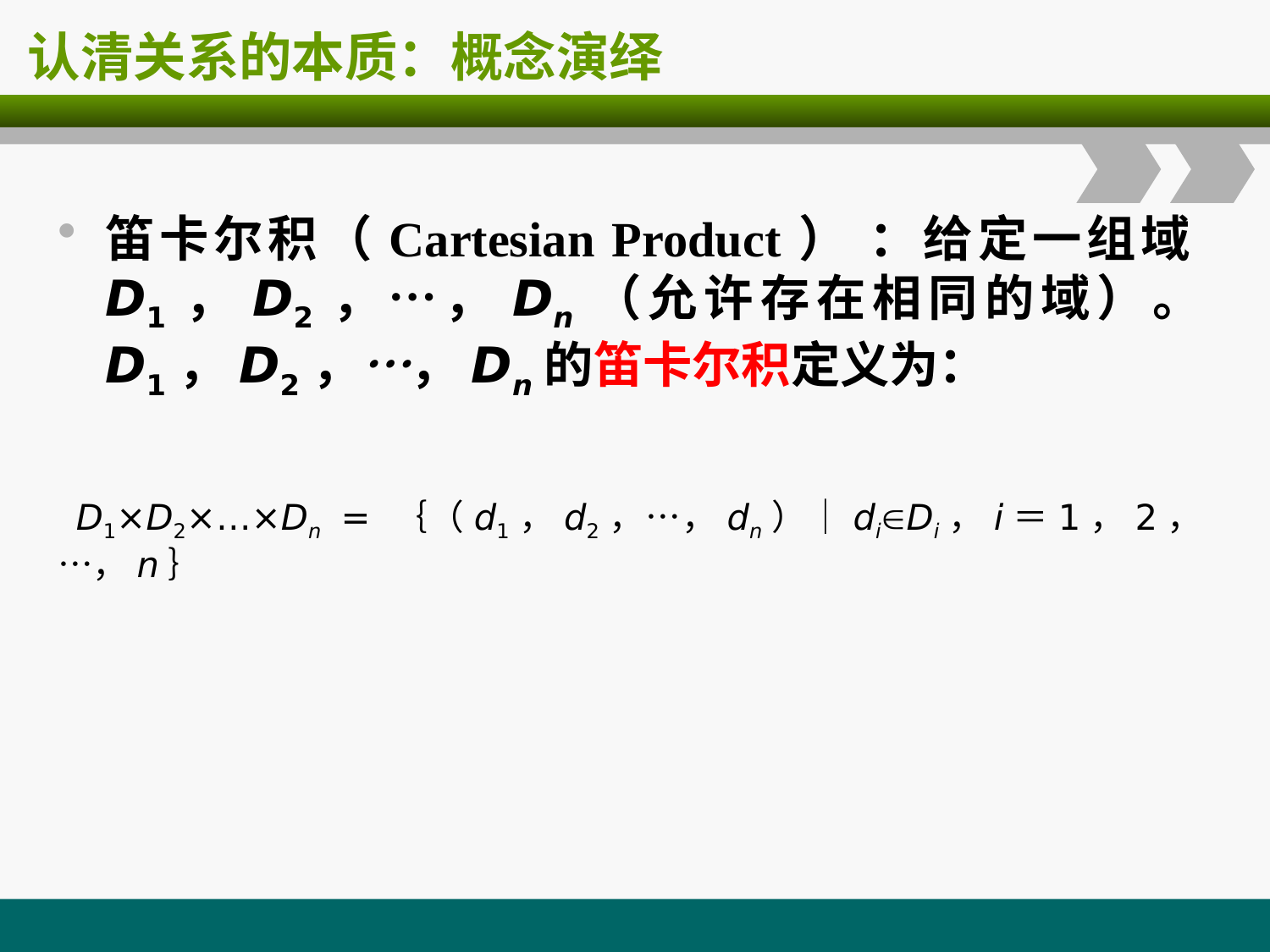

# 认清关系的本质：概念演绎
笛卡尔积（Cartesian Product） ：给定一组域D1，D2，…，Dn（允许存在相同的域）。 D1，D2，…，Dn的笛卡尔积定义为：

 D1×D2×…×Dn  = ｛（d1，d2，…，dn）｜di∈Di，i＝1，2，…，n｝